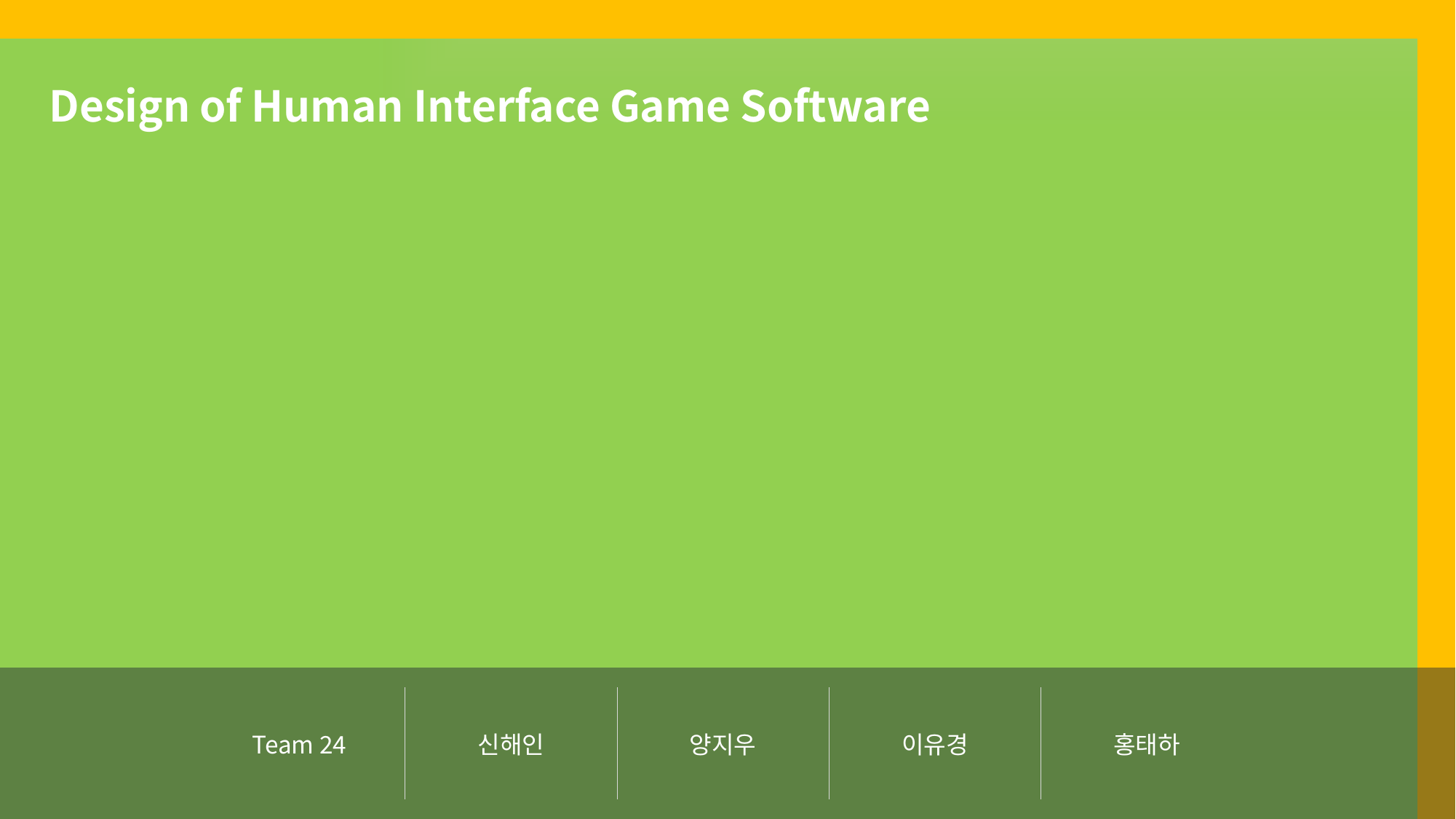

Design of Human Interface Game Software

| Team 24 | 신해인 | 양지우 | 이유경 | 홍태하 |
| --- | --- | --- | --- | --- |